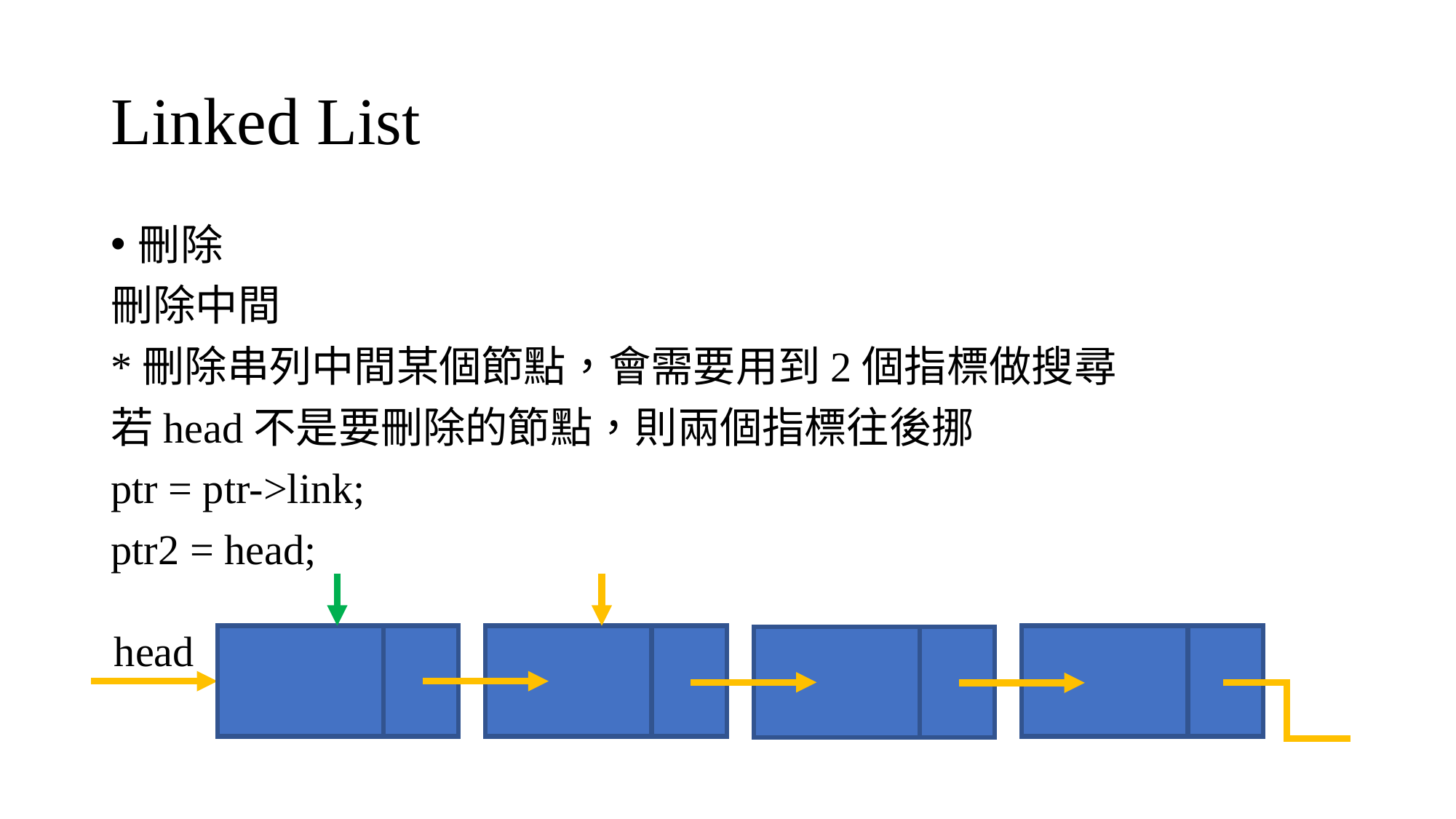

# Linked List
刪除
刪除中間
*刪除串列中間某個節點，會需要用到2個指標做搜尋
若head不是要刪除的節點，則兩個指標往後挪
ptr = ptr->link;
ptr2 = head;
head